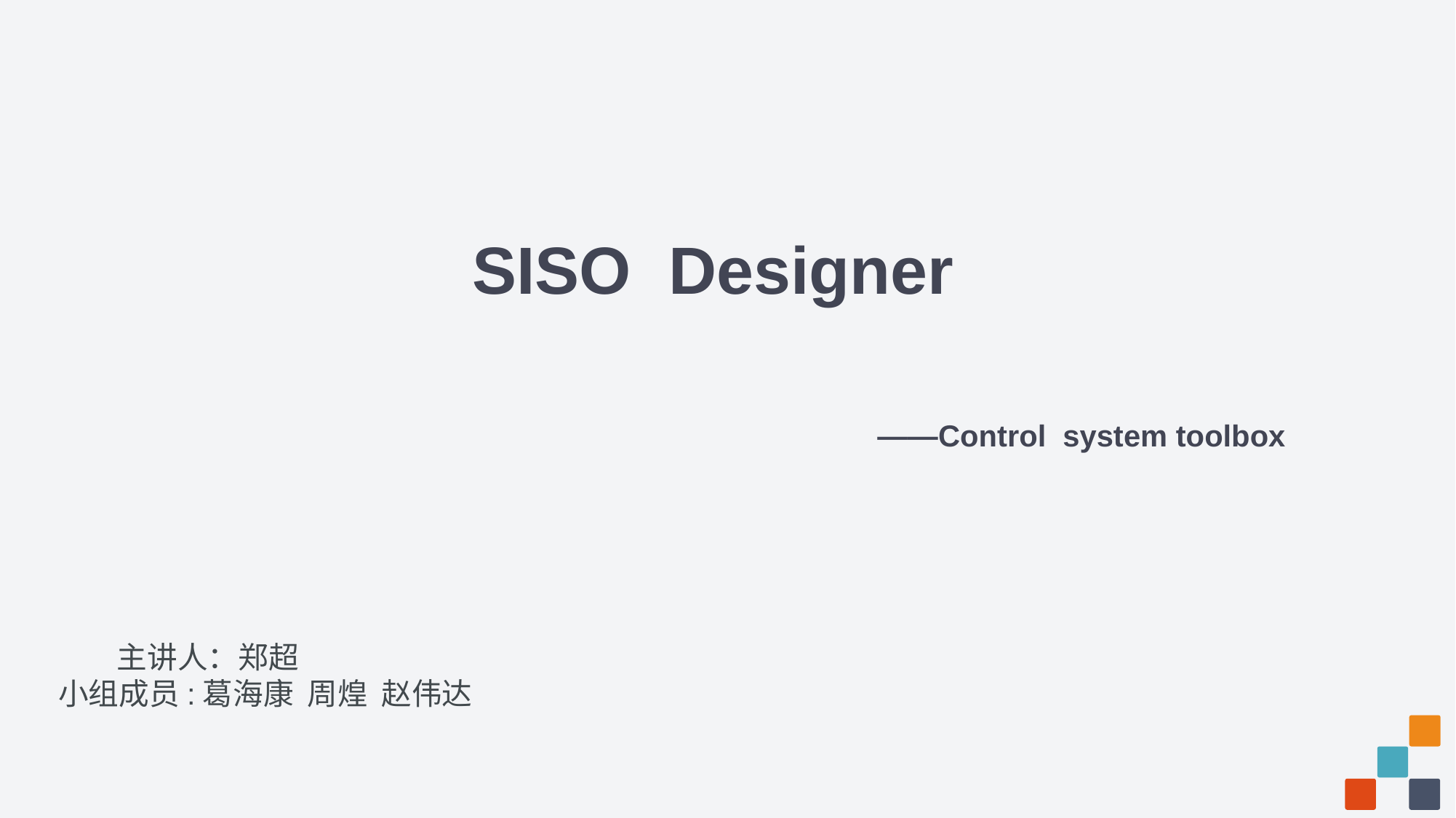

SISO  Designer
——Control  system toolbox
主讲人：郑超
                小组成员:葛海康  周煌  赵伟达